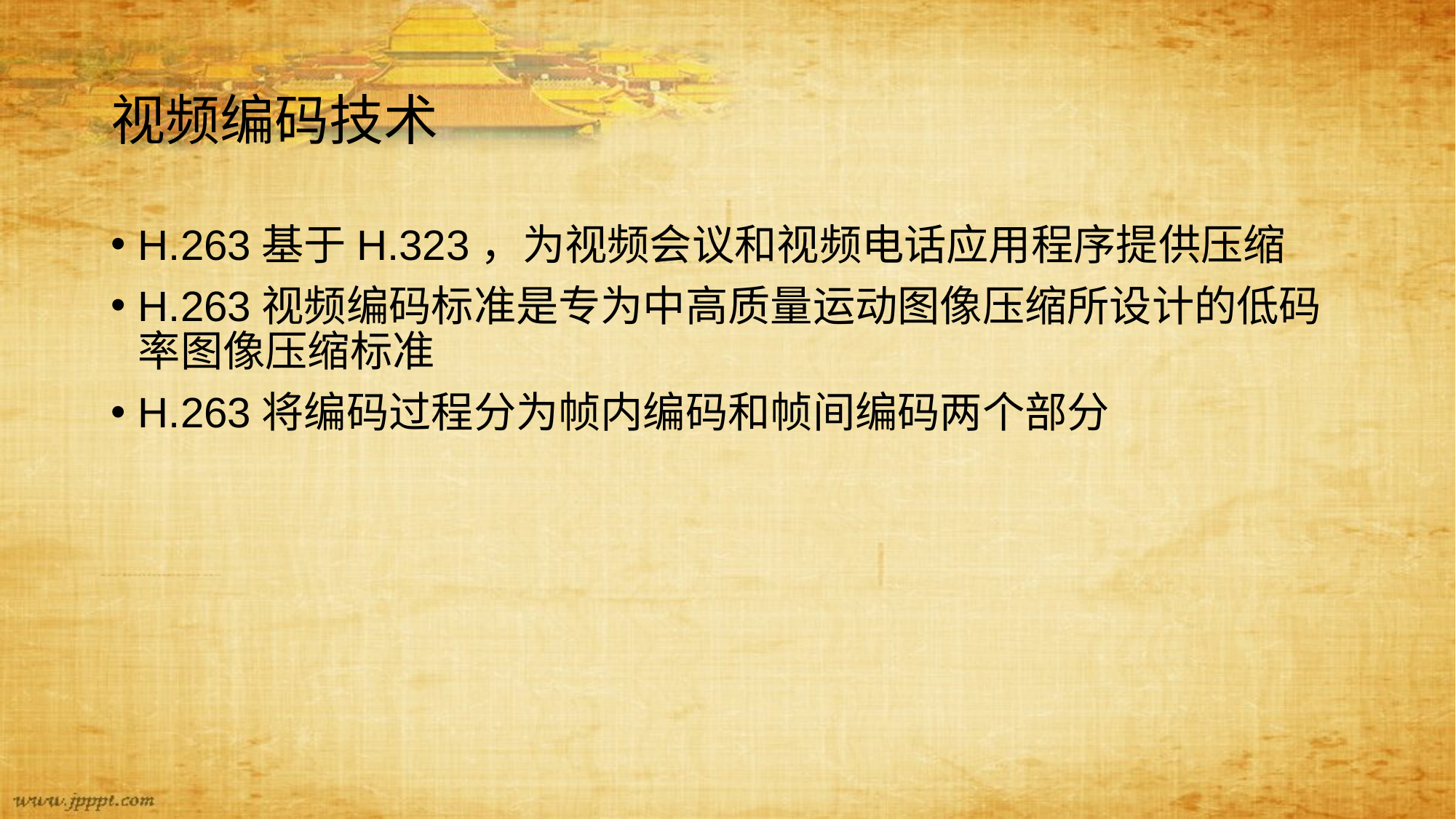

# 视频编码技术
H.263基于H.323，为视频会议和视频电话应用程序提供压缩
H.263视频编码标准是专为中高质量运动图像压缩所设计的低码率图像压缩标准
H.263将编码过程分为帧内编码和帧间编码两个部分